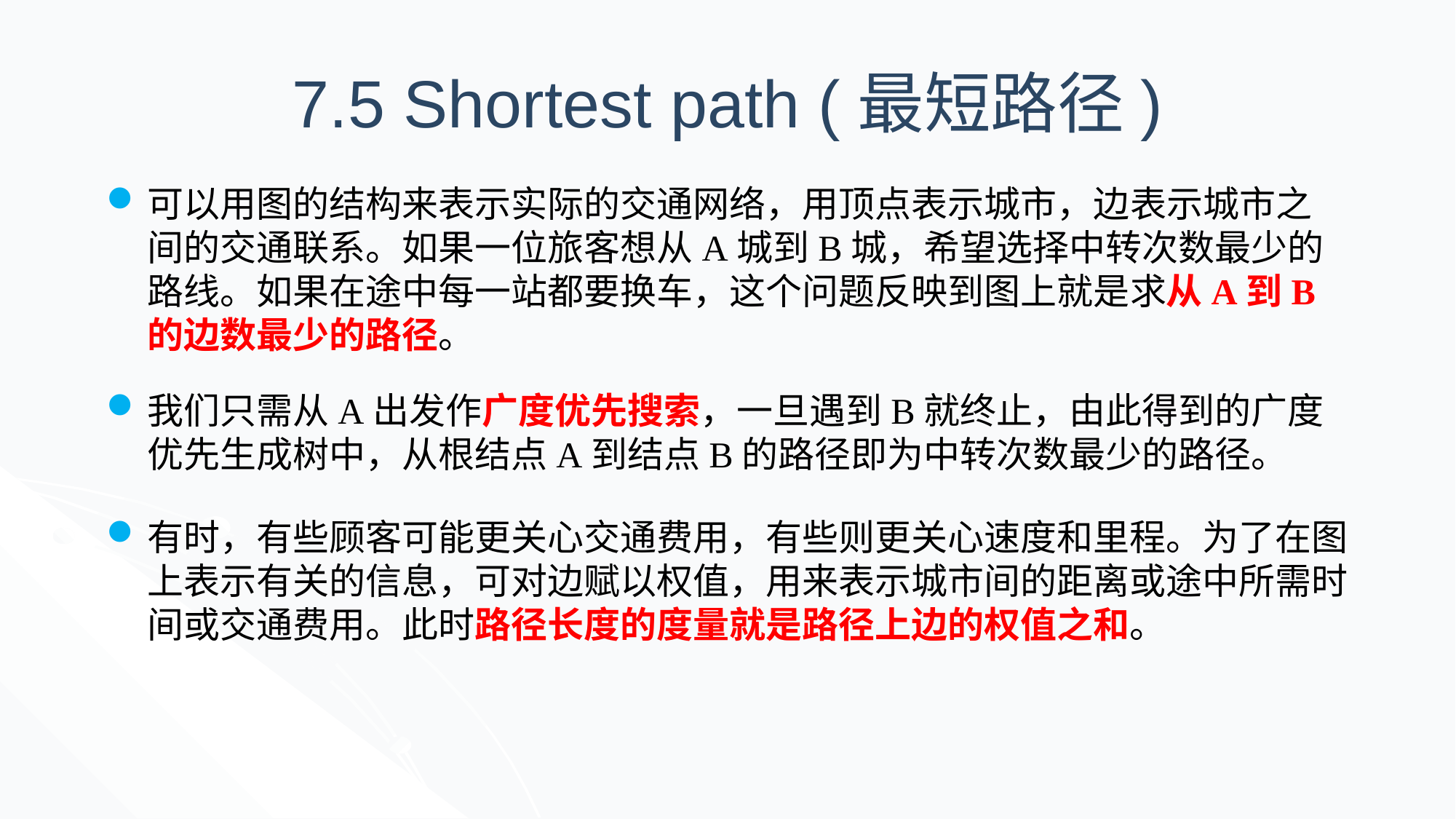

7.5 Shortest path (最短路径)
可以用图的结构来表示实际的交通网络，用顶点表示城市，边表示城市之间的交通联系。如果一位旅客想从A城到B城，希望选择中转次数最少的路线。如果在途中每一站都要换车，这个问题反映到图上就是求从A到B的边数最少的路径。
我们只需从A出发作广度优先搜索，一旦遇到B就终止，由此得到的广度优先生成树中，从根结点A到结点B的路径即为中转次数最少的路径。
有时，有些顾客可能更关心交通费用，有些则更关心速度和里程。为了在图上表示有关的信息，可对边赋以权值，用来表示城市间的距离或途中所需时间或交通费用。此时路径长度的度量就是路径上边的权值之和。